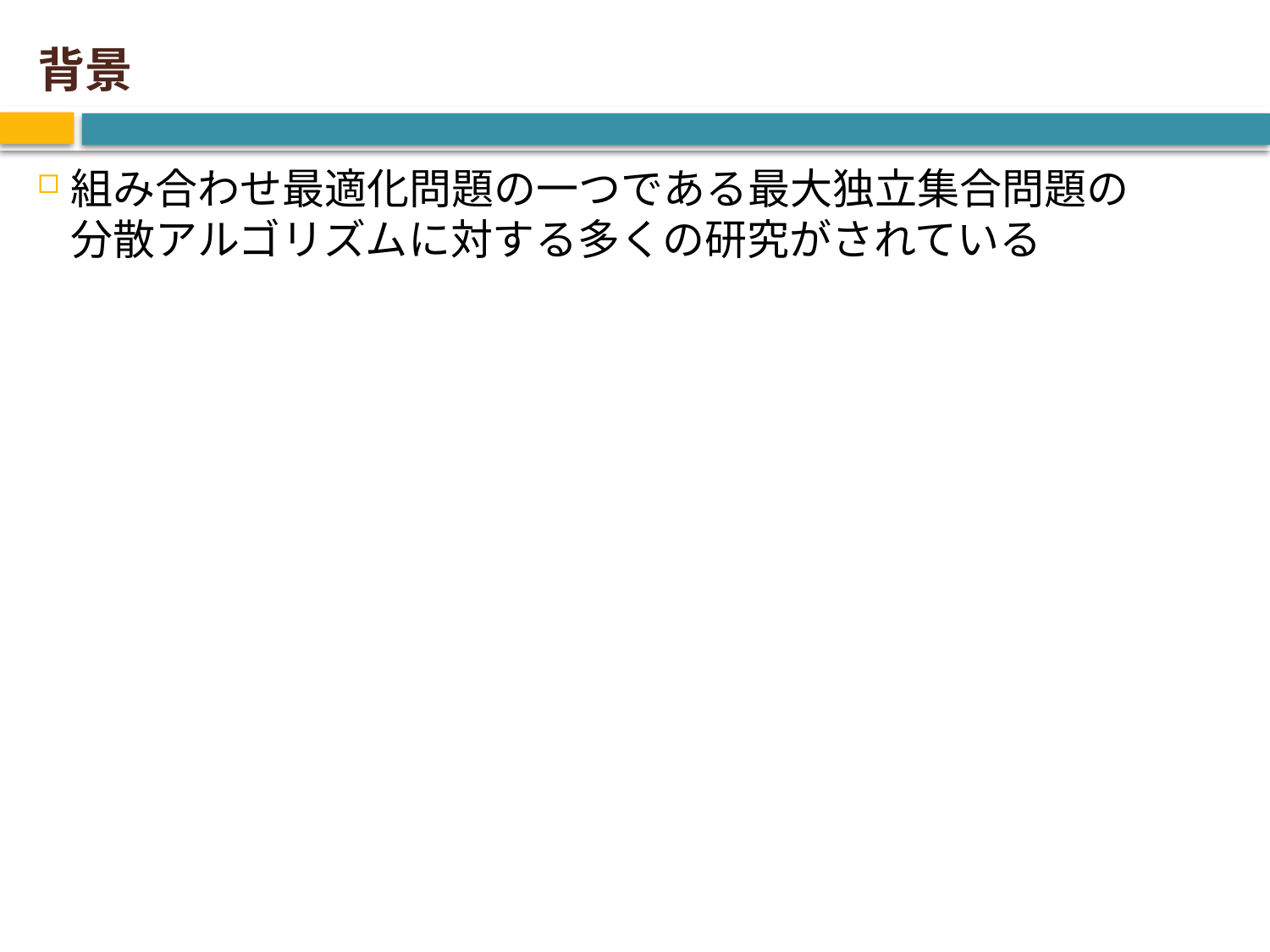

# 背景
組み合わせ最適化問題の一つである最大独立集合問題の
分散アルゴリズムに対する多くの研究がされている